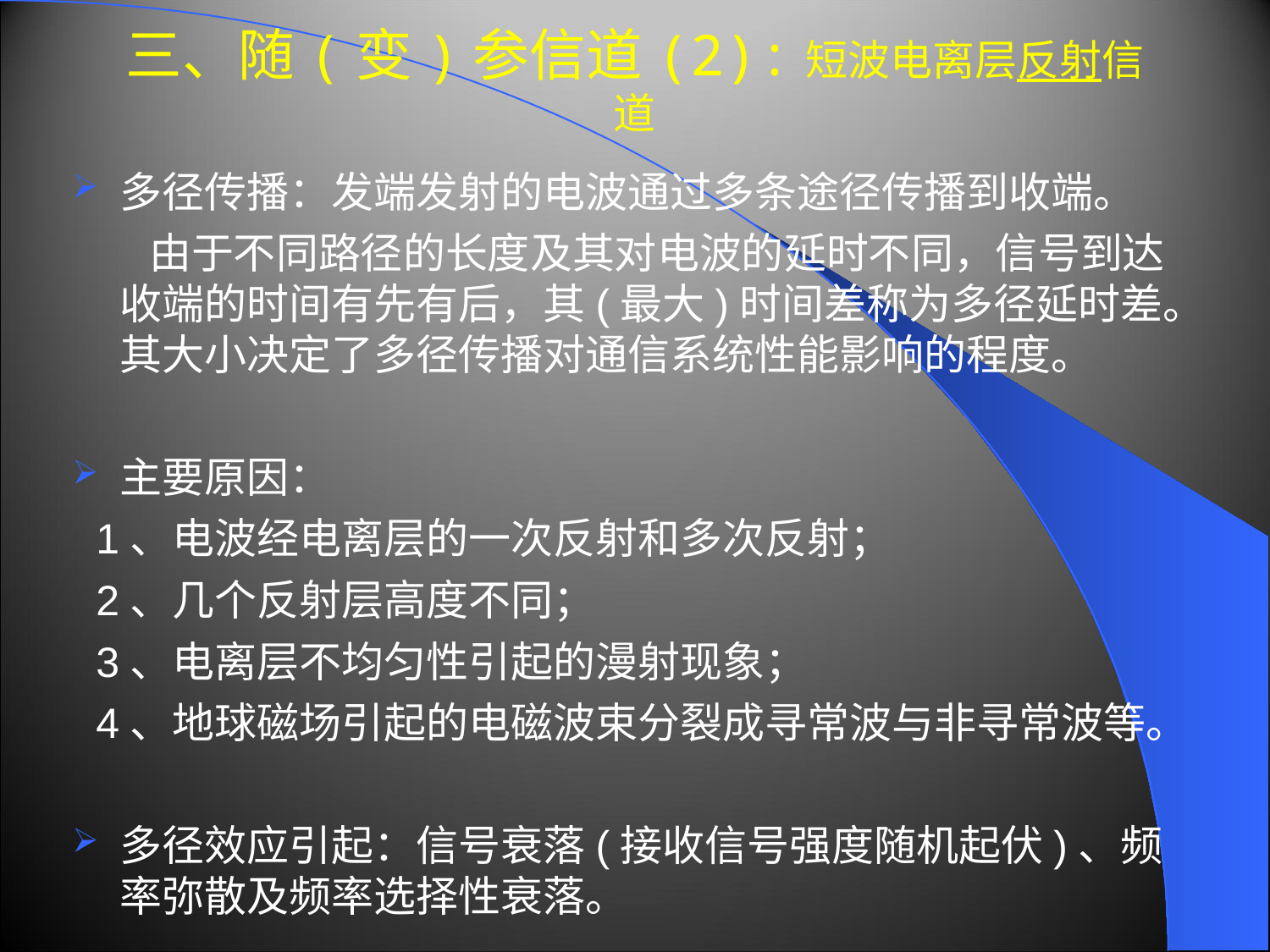

三、随(变)参信道(2):短波电离层反射信道
多径传播：发端发射的电波通过多条途径传播到收端。
	  由于不同路径的长度及其对电波的延时不同，信号到达收端的时间有先有后，其(最大)时间差称为多径延时差。其大小决定了多径传播对通信系统性能影响的程度。

主要原因：
  1、电波经电离层的一次反射和多次反射；
  2、几个反射层高度不同；
  3、电离层不均匀性引起的漫射现象；
  4、地球磁场引起的电磁波束分裂成寻常波与非寻常波等。

多径效应引起：信号衰落(接收信号强度随机起伏)、频率弥散及频率选择性衰落。